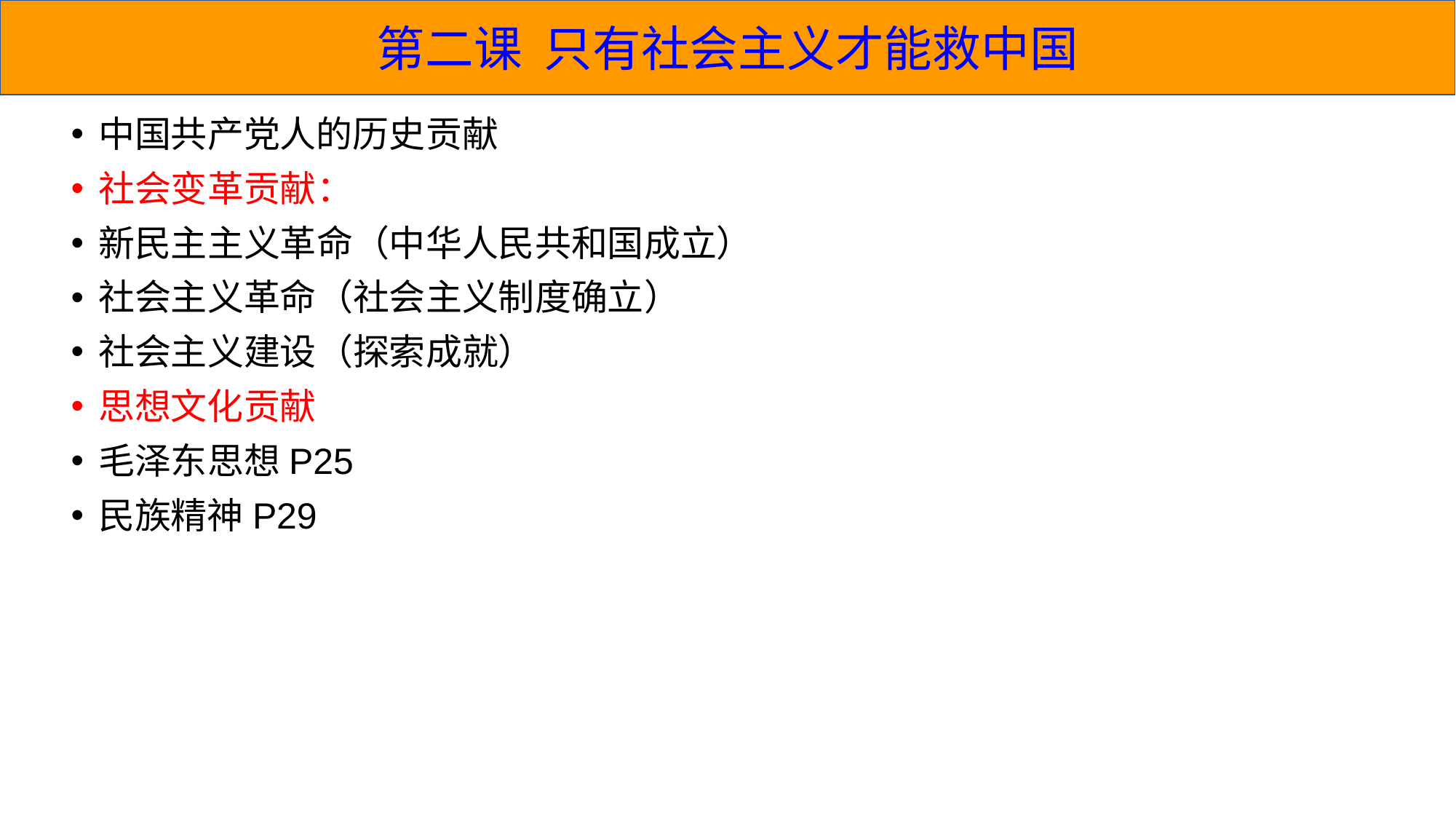

第二课  只有社会主义才能救中国
中国共产党人的历史贡献
社会变革贡献：
新民主主义革命（中华人民共和国成立）
社会主义革命（社会主义制度确立）
社会主义建设（探索成就）
思想文化贡献
毛泽东思想P25
民族精神P29